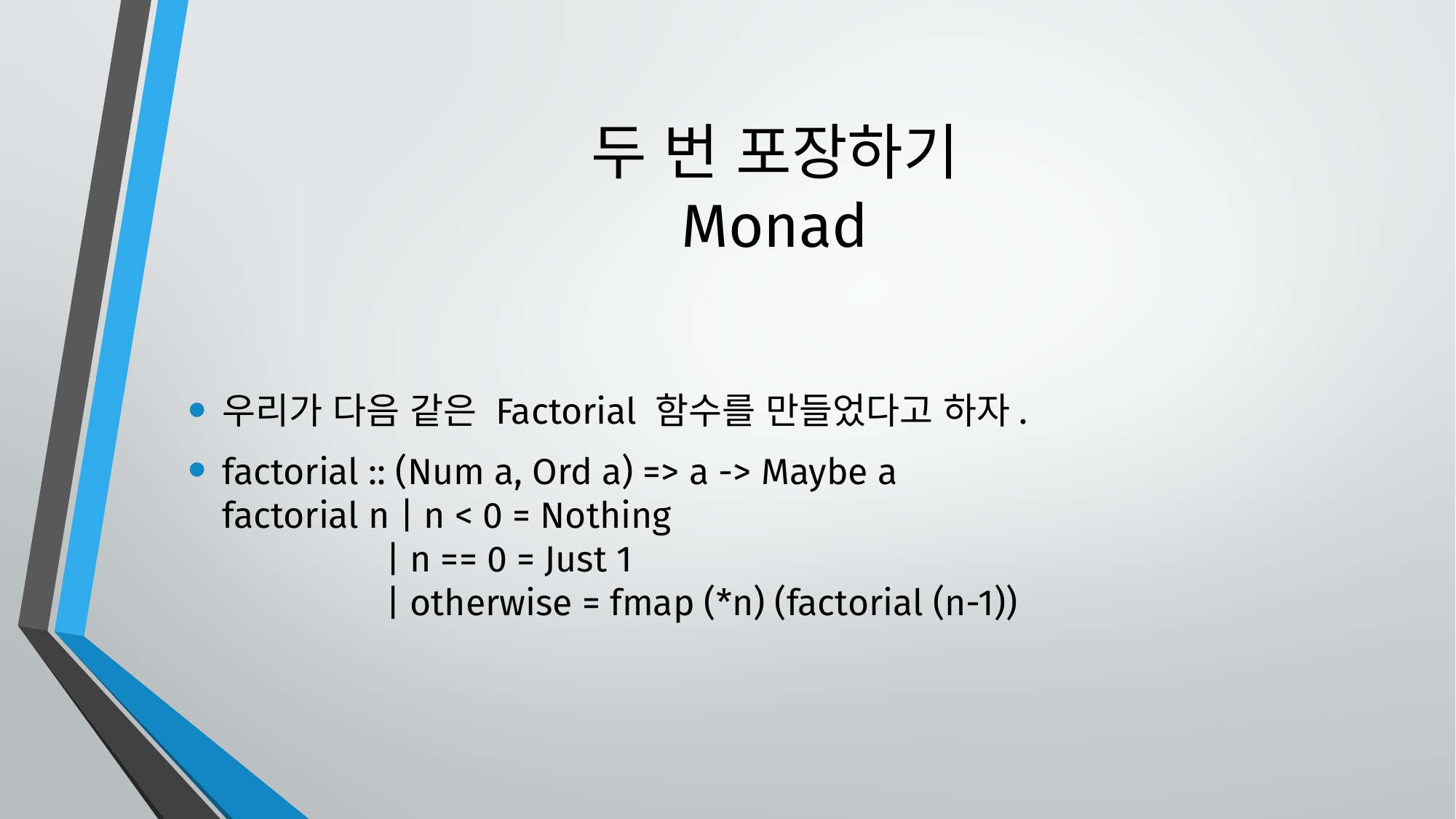

# 두 번 포장하기 Monad
우리가 다음 같은 Factorial 함수를 만들었다고 하자.
factorial :: (Num a, Ord a) => a -> Maybe a
factorial n | n < 0 = Nothing
                 | n == 0 = Just 1
                 | otherwise = fmap (*n) (factorial (n-1))